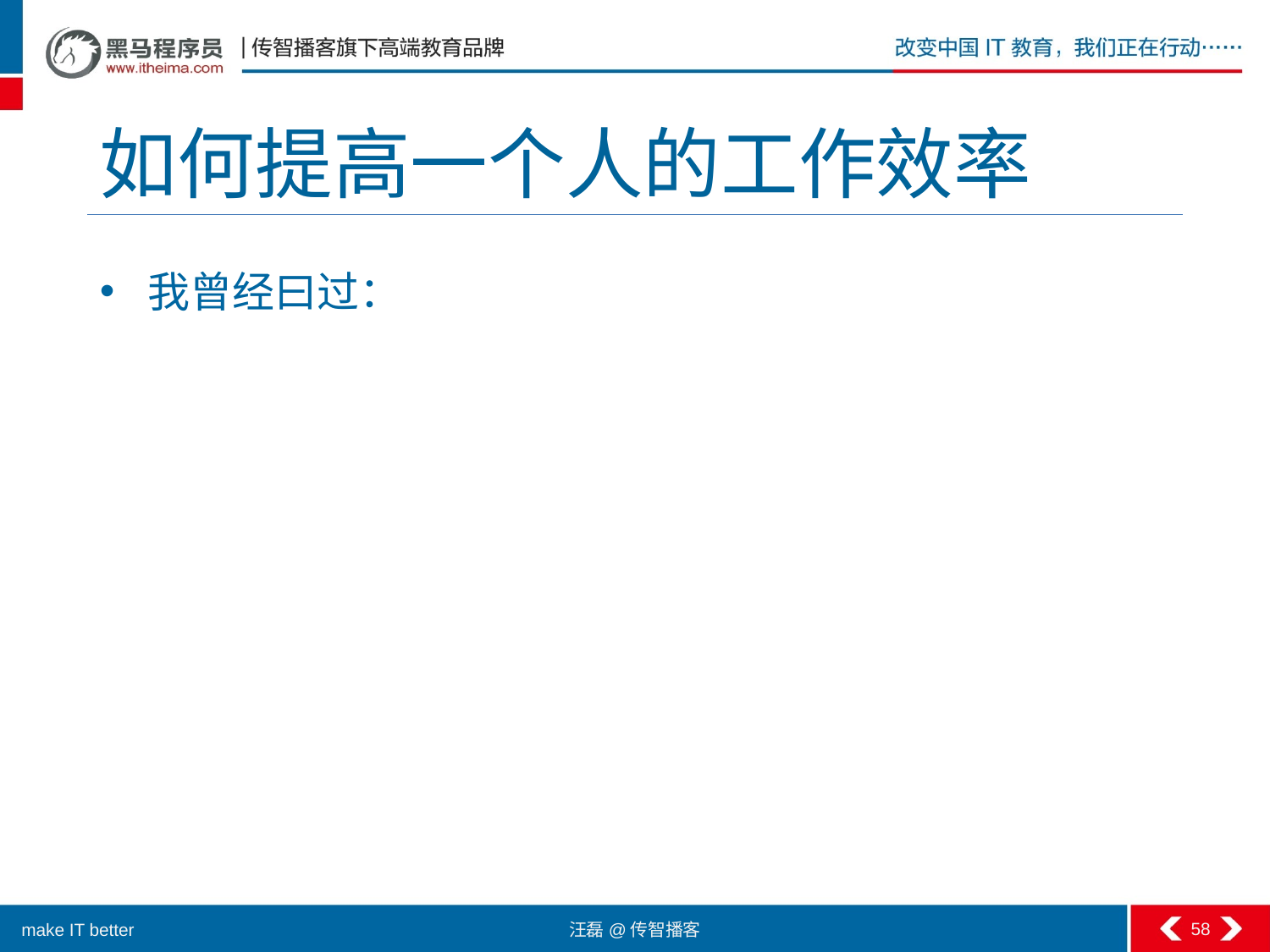

# 如何提高一个人的工作效率
我曾经曰过：
反正都是一直干，为什么不高效一点呢

58
汪磊@传智播客
make IT better